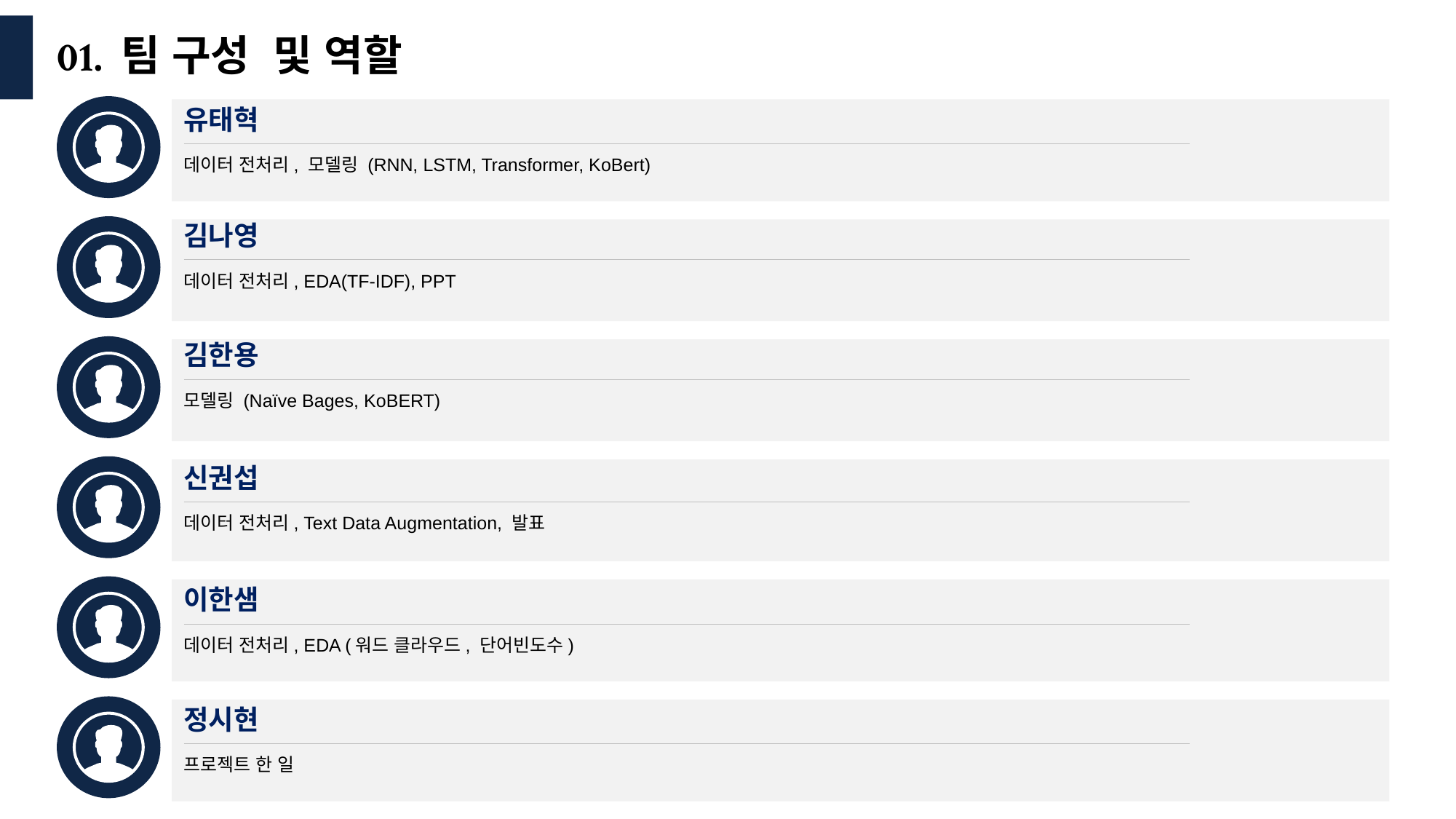

# 01. 팀 구성  및 역할

유태혁
데이터 전처리, 모델링 (RNN, LSTM, Transformer, KoBert)

김나영
데이터 전처리, EDA(TF-IDF), PPT

김한용
모델링 (Naïve Bages, KoBERT)

신권섭
데이터 전처리, Text Data Augmentation, 발표

이한샘
데이터 전처리, EDA (워드 클라우드, 단어빈도수)

정시현
프로젝트 한 일